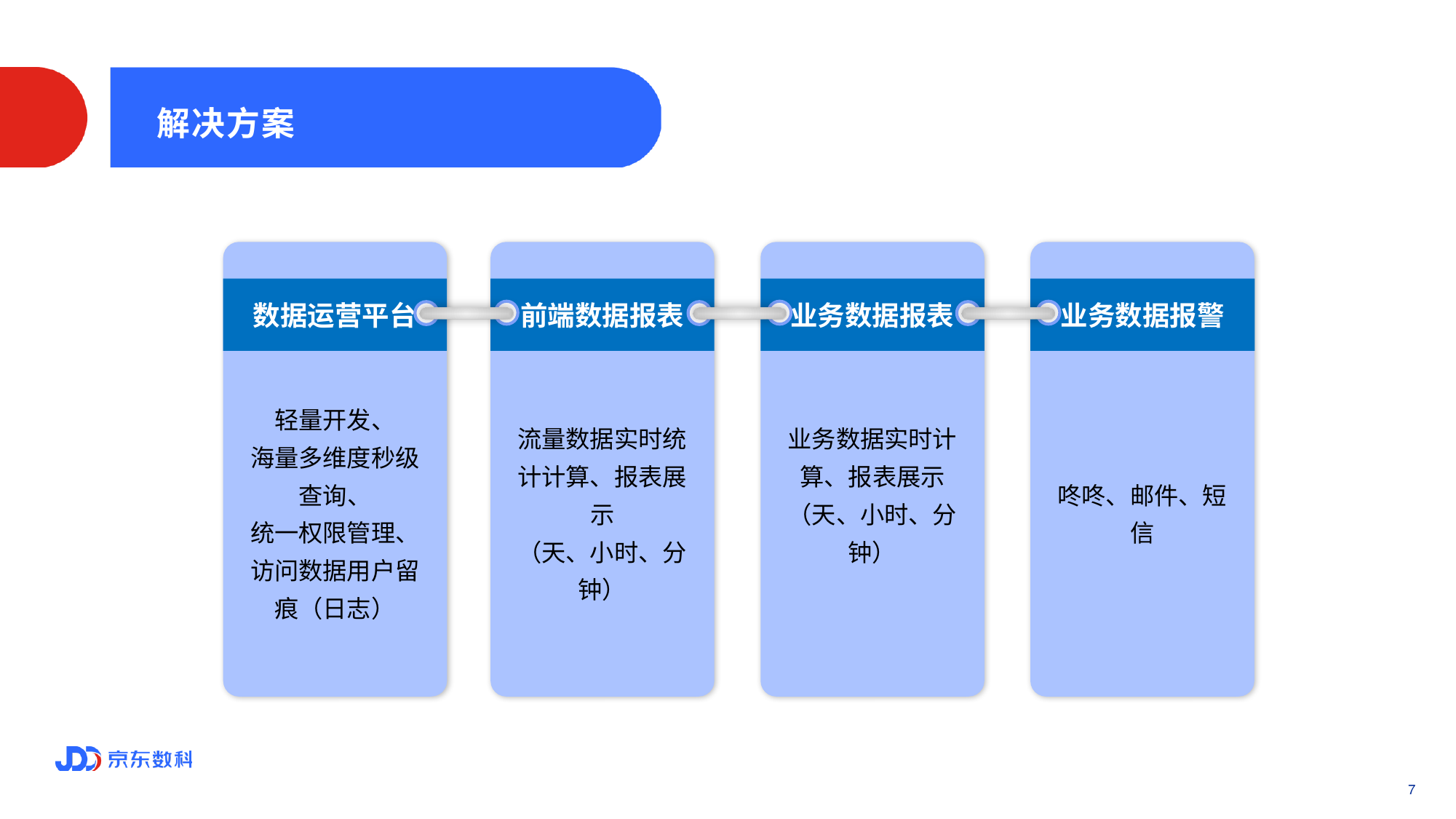

解决方案
轻量开发、
海量多维度秒级查询、
统一权限管理、
访问数据用户留痕（日志）
流量数据实时统计计算、报表展示
（天、小时、分钟）
业务数据实时计算、报表展示
（天、小时、分钟）

咚咚、邮件、短信
数据运营平台
前端数据报表
业务数据报表
业务数据报警

7